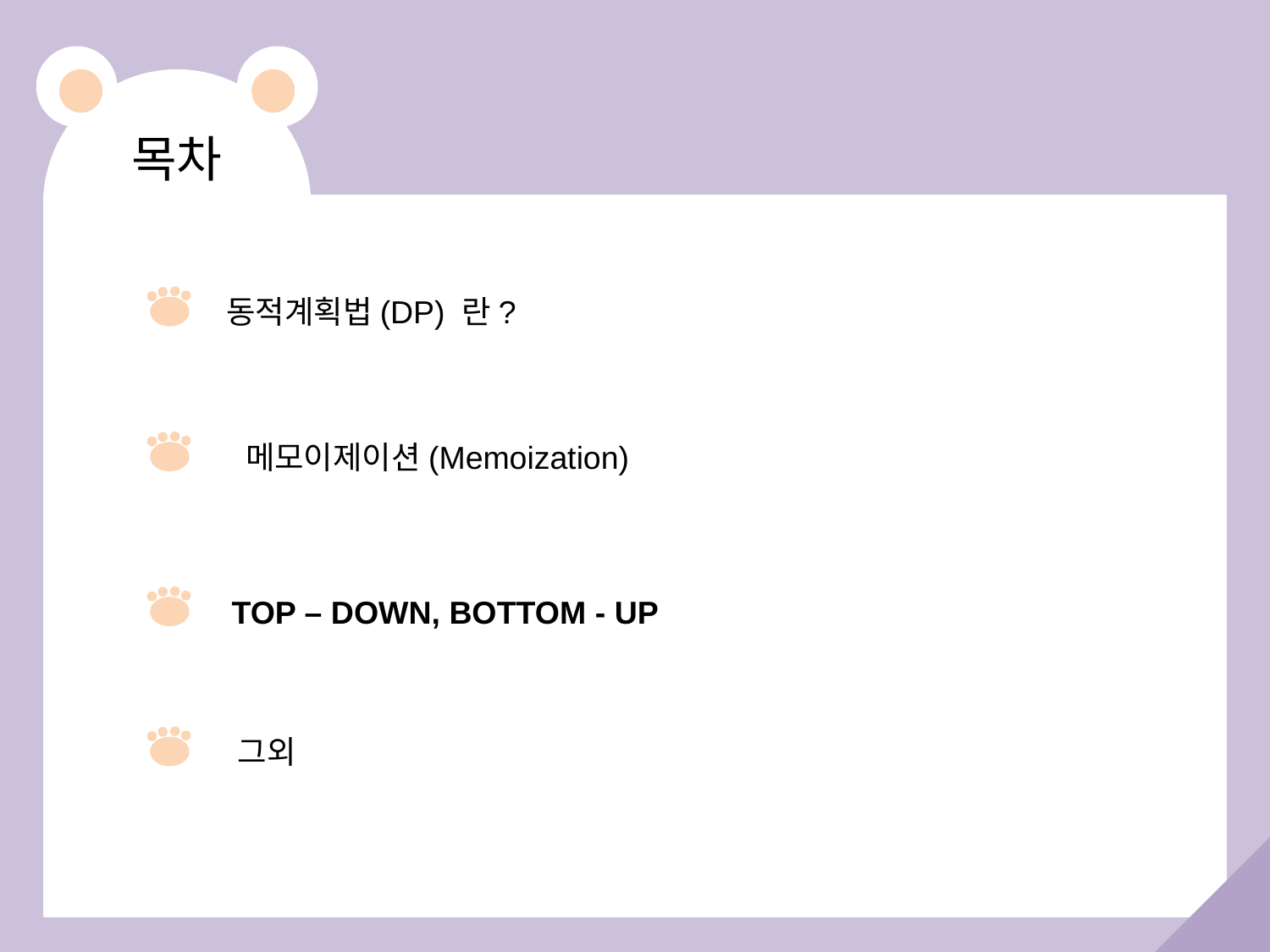

목차

동적계획법(DP) 란?

메모이제이션(Memoization)

TOP – DOWN, BOTTOM - UP

그외